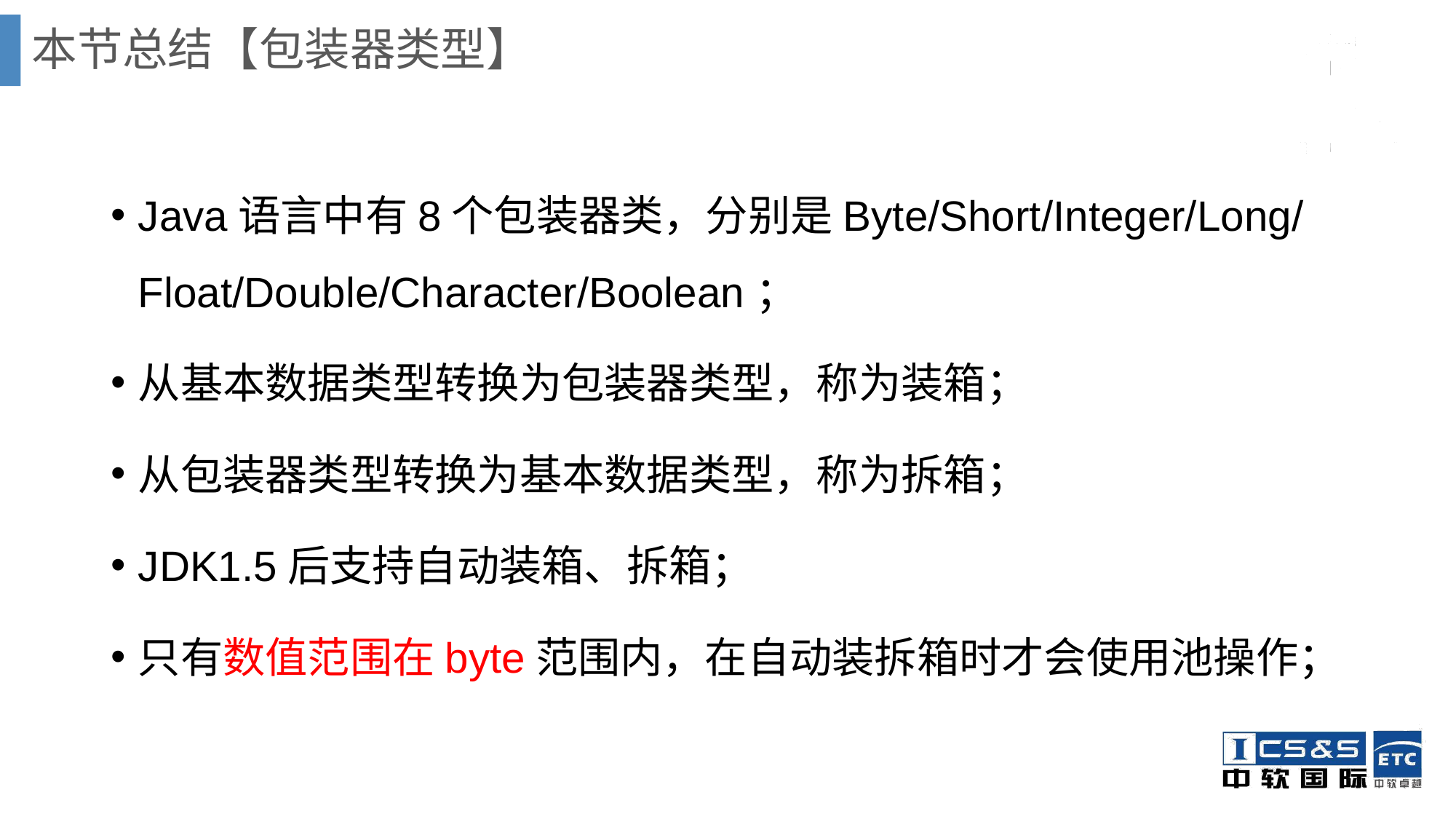

# 本节总结【包装器类型】
Java语言中有8个包装器类，分别是Byte/Short/Integer/Long/Float/Double/Character/Boolean；
从基本数据类型转换为包装器类型，称为装箱；
从包装器类型转换为基本数据类型，称为拆箱；
JDK1.5后支持自动装箱、拆箱；
只有数值范围在byte范围内，在自动装拆箱时才会使用池操作；